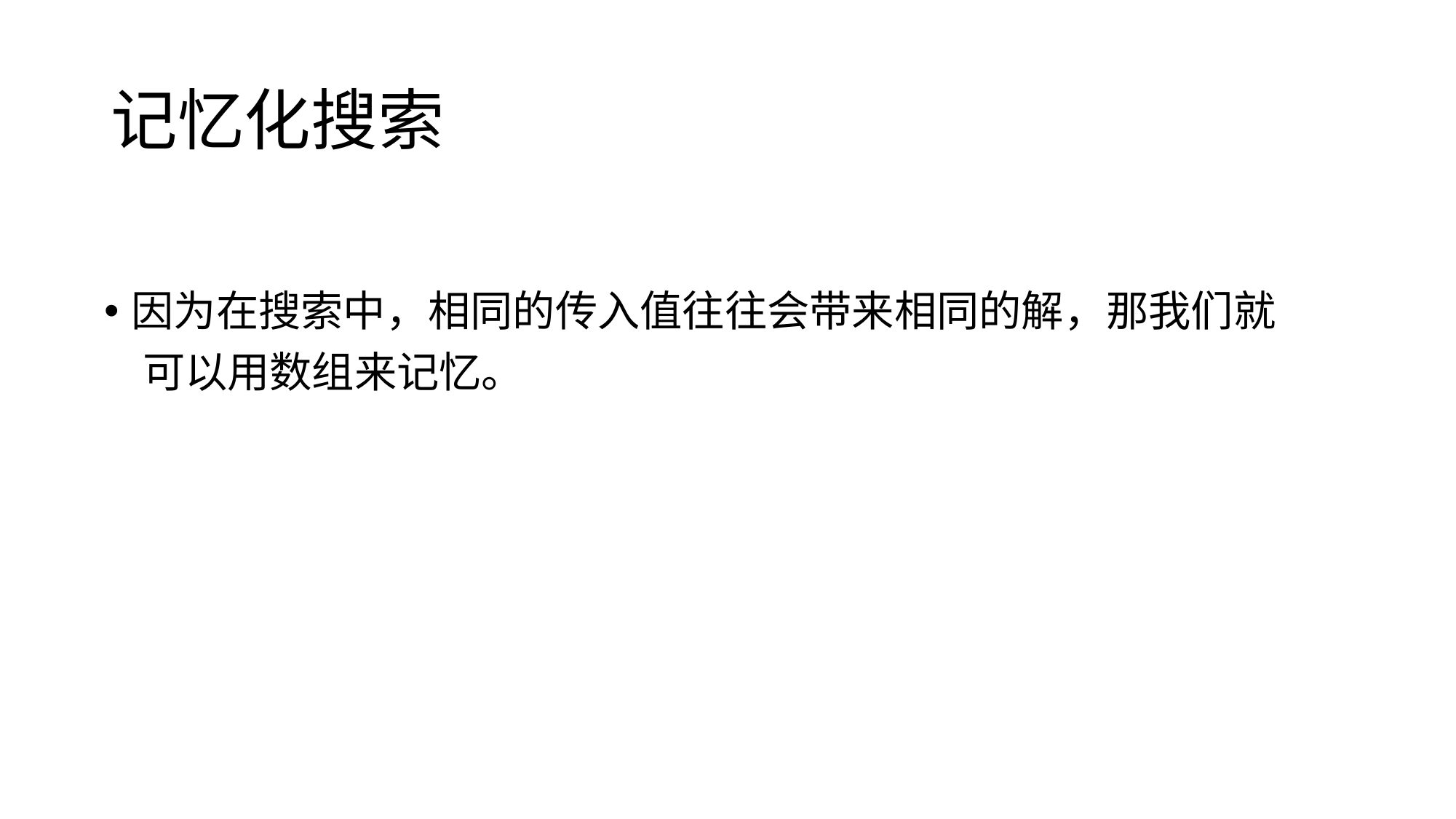

# 记忆化搜索
因为在搜索中，相同的传入值往往会带来相同的解，那我们就
   可以用数组来记忆。